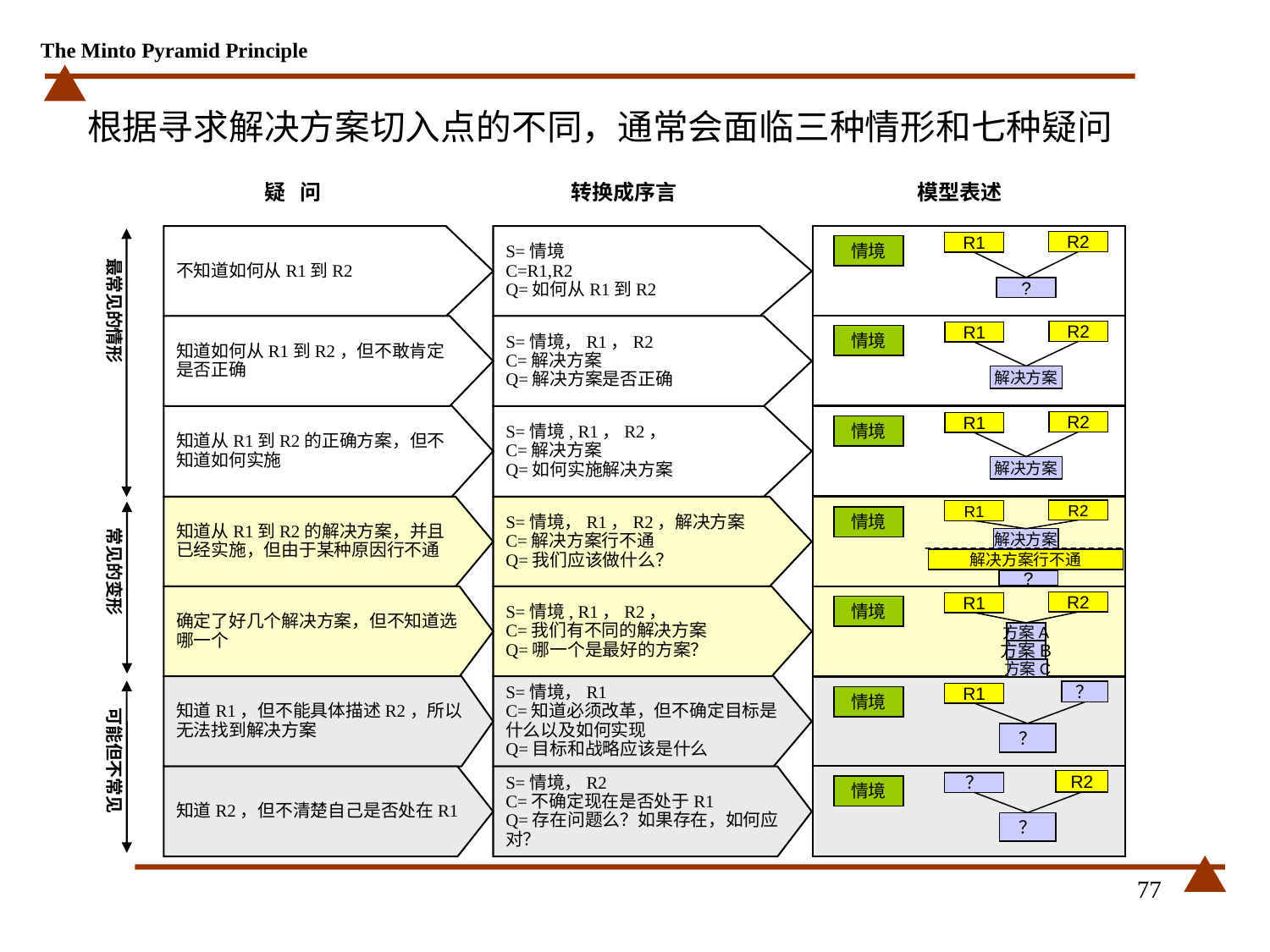

# 根据寻求解决方案切入点的不同，通常会面临三种情形和七种疑问
疑   问
转换成序言
模型表述

不知道如何从R1到R2
S=情境
C=R1,R2
Q=如何从R1到R2

R2
R1
情境
最常见的情形
?

知道如何从R1到R2，但不敢肯定是否正确
S=情境，R1，R2
C=解决方案
Q=解决方案是否正确
R2
R1
情境
解决方案
知道从R1到R2的正确方案，但不知道如何实施
S=情境, R1，R2，
C=解决方案
Q=如何实施解决方案

R2
R1
情境
解决方案
知道从R1到R2的解决方案，并且已经实施，但由于某种原因行不通
S=情境，R1，R2，解决方案
C=解决方案行不通
Q=我们应该做什么？

R2
R1

情境
常见的变形
解决方案

解决方案行不通
?

确定了好几个解决方案，但不知道选哪一个
S=情境, R1，R2，
C=我们有不同的解决方案
Q=哪一个是最好的方案？
R2
R1
情境
方案A
方案B
方案C
知道R1，但不能具体描述R2，所以无法找到解决方案
S=情境，R1
C=知道必须改革，但不确定目标是什么以及如何实现
Q=目标和战略应该是什么

？
R1
情境
可能但不常见
？

知道R2，但不清楚自己是否处在R1
S=情境，R2
C=不确定现在是否处于R1
Q=存在问题么？如果存在，如何应对？
R2
？
情境
？
77